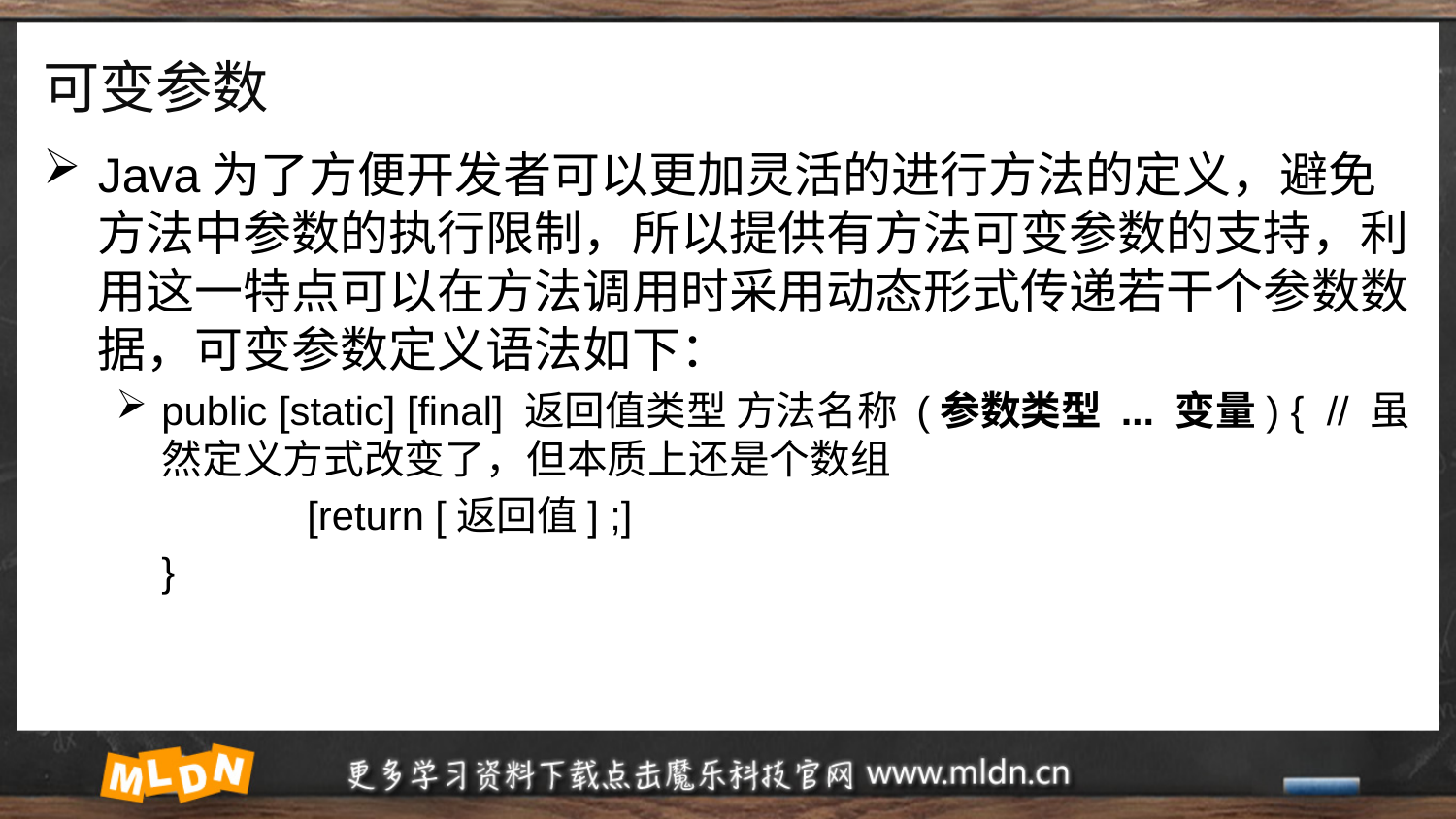

# 可变参数
Java为了方便开发者可以更加灵活的进行方法的定义，避免方法中参数的执行限制，所以提供有方法可变参数的支持，利用这一特点可以在方法调用时采用动态形式传递若干个参数数据，可变参数定义语法如下：
public [static] [final] 返回值类型 方法名称 (参数类型 ... 变量) {  // 虽然定义方式改变了，但本质上还是个数组
		[return [返回值] ;]
	}